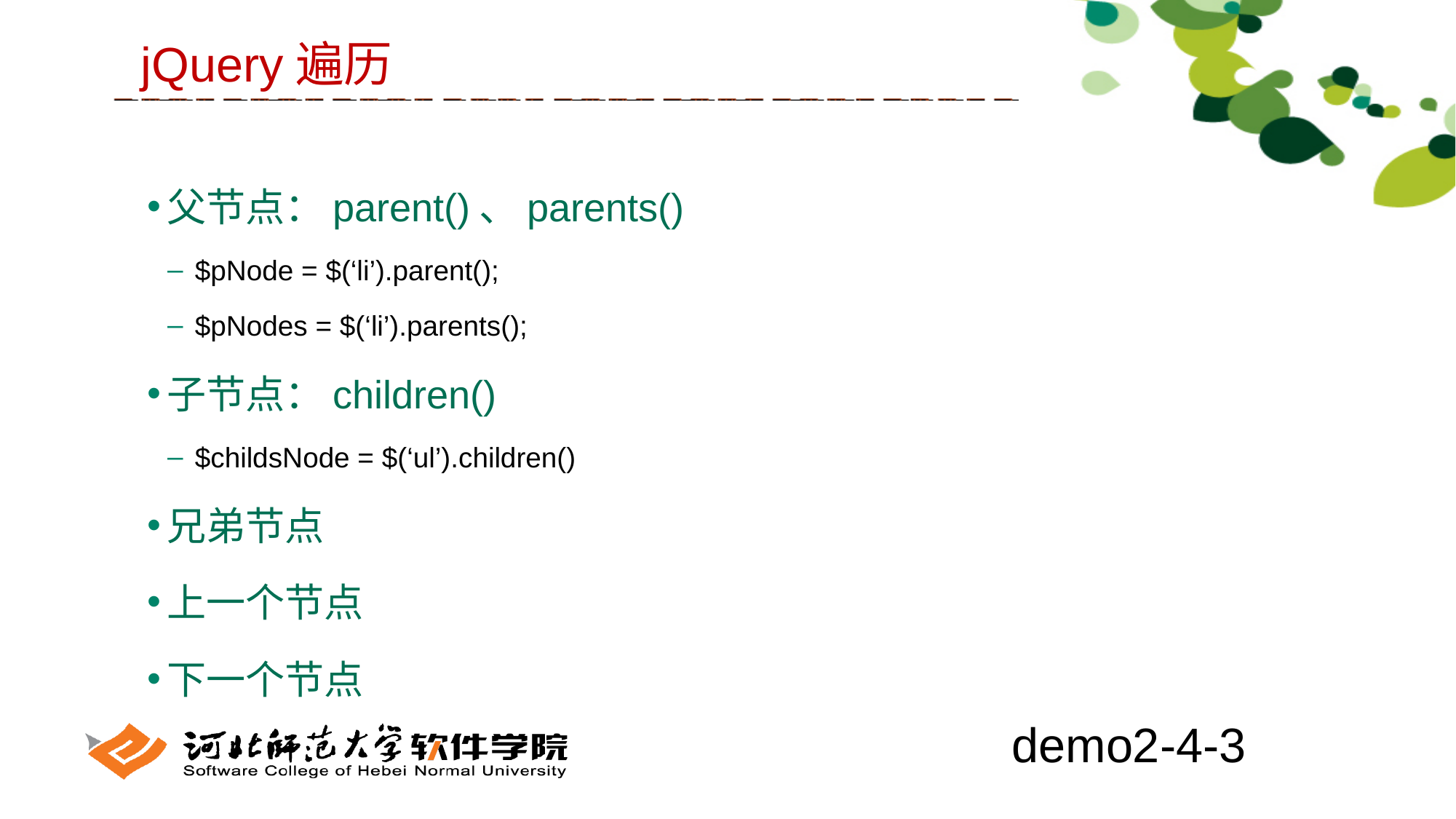

jQuery遍历
父节点：parent()、parents()
$pNode = $(‘li’).parent();
$pNodes = $(‘li’).parents();
子节点：children()
$childsNode = $(‘ul’).children()
兄弟节点
上一个节点
下一个节点

demo2-4-3